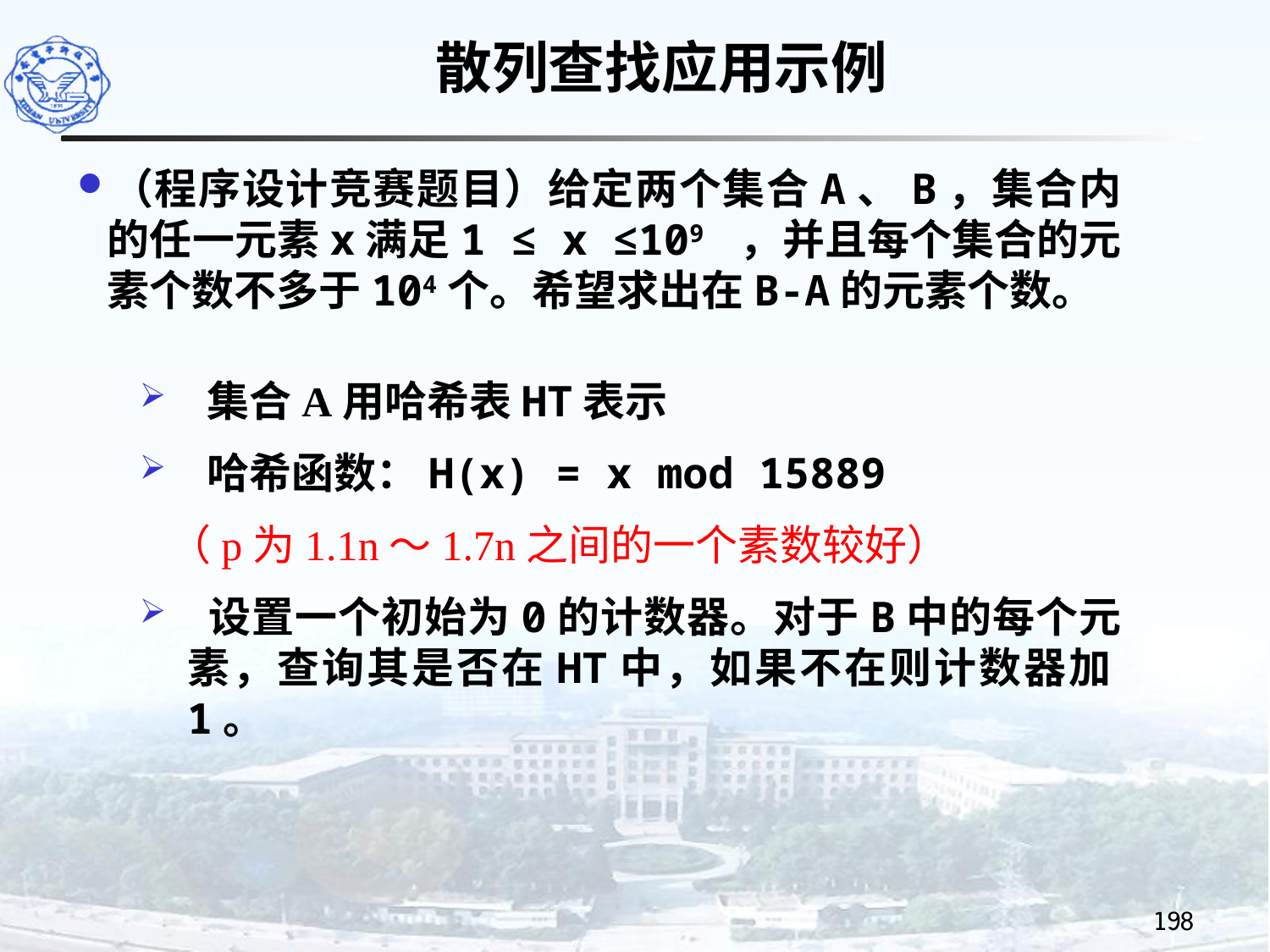

散列查找应用示例
（程序设计竞赛题目）给定两个集合A、B，集合内的任一元素x满足1 ≤ x ≤109 ，并且每个集合的元素个数不多于104个。希望求出在B-A的元素个数。
 集合A用哈希表HT表示
 哈希函数：H(x) = x mod 15889
  （p为1.1n～1.7n之间的一个素数较好）
 设置一个初始为0的计数器。对于B中的每个元素，查询其是否在HT中，如果不在则计数器加1。
198